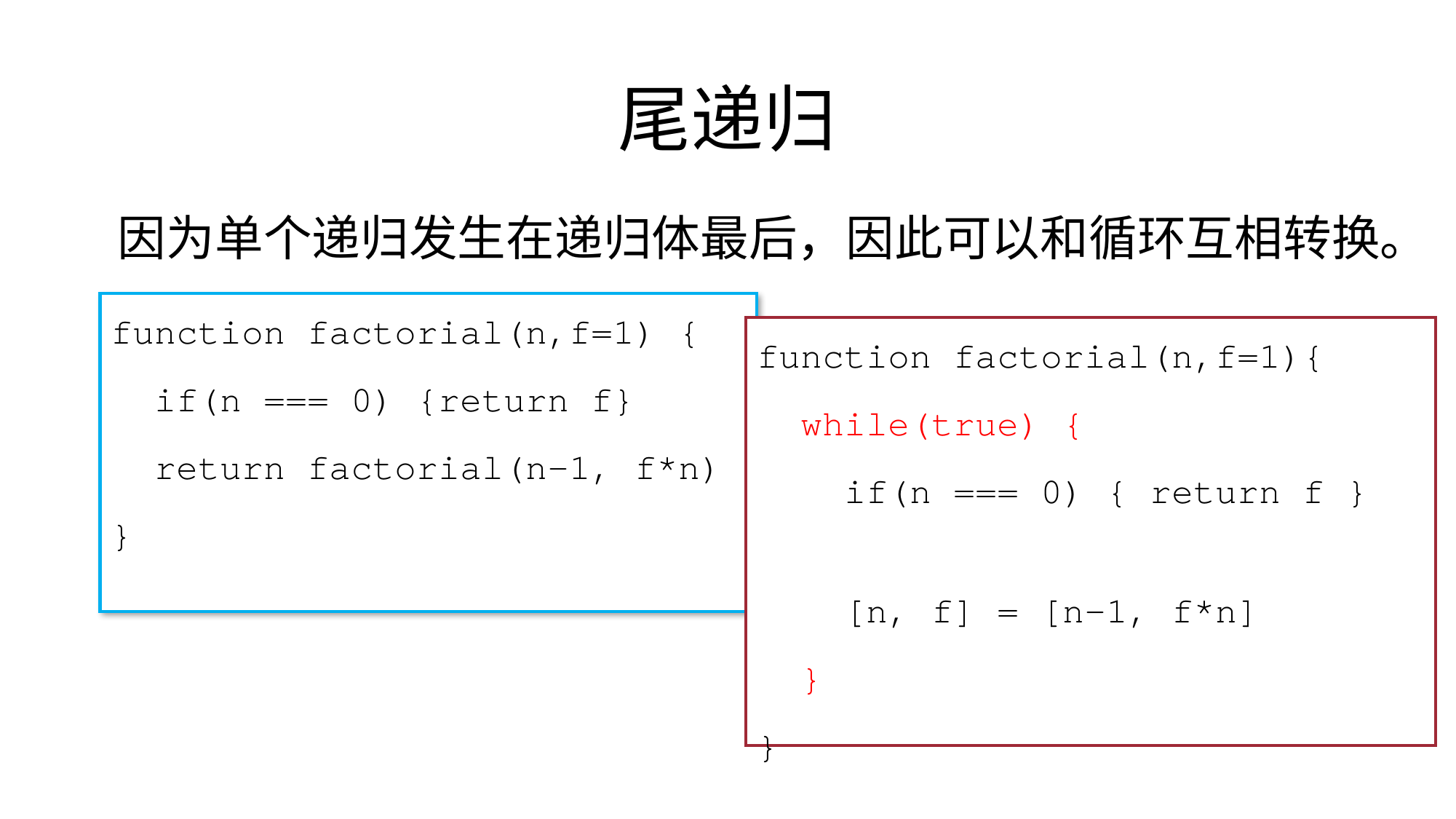

# 尾递归
因为单个递归发生在递归体最后，因此可以和循环互相转换。
function factorial(n,f=1) {
  if(n === 0) {return f}
  return factorial(n-1, f*n)
}
function factorial(n,f=1){
  while(true) {
    if(n === 0) { return f }
    [n, f] = [n-1, f*n]
  }
}